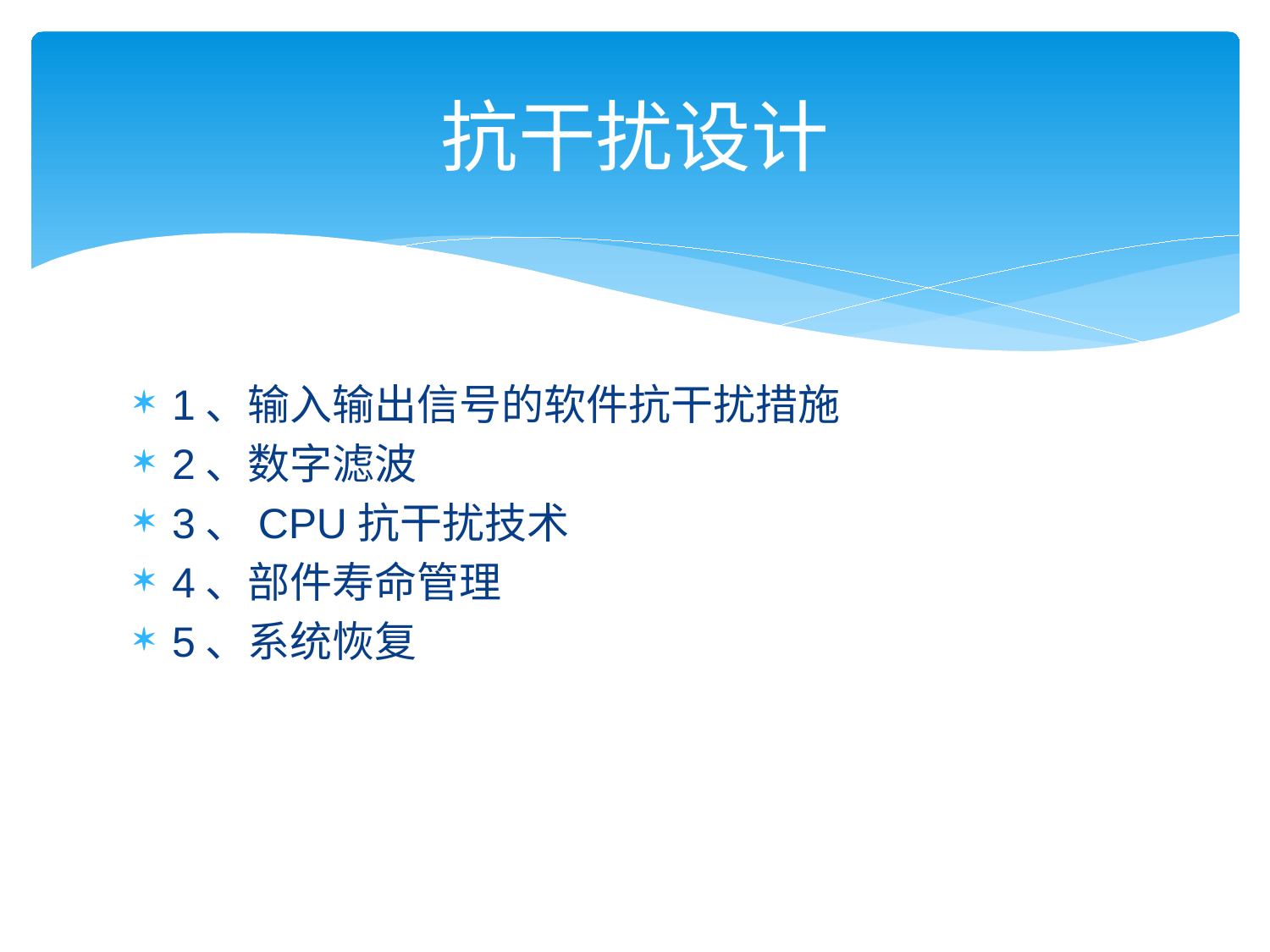

# 抗干扰设计
1、输入输出信号的软件抗干扰措施
2、数字滤波
3、CPU抗干扰技术
4、部件寿命管理
5、系统恢复